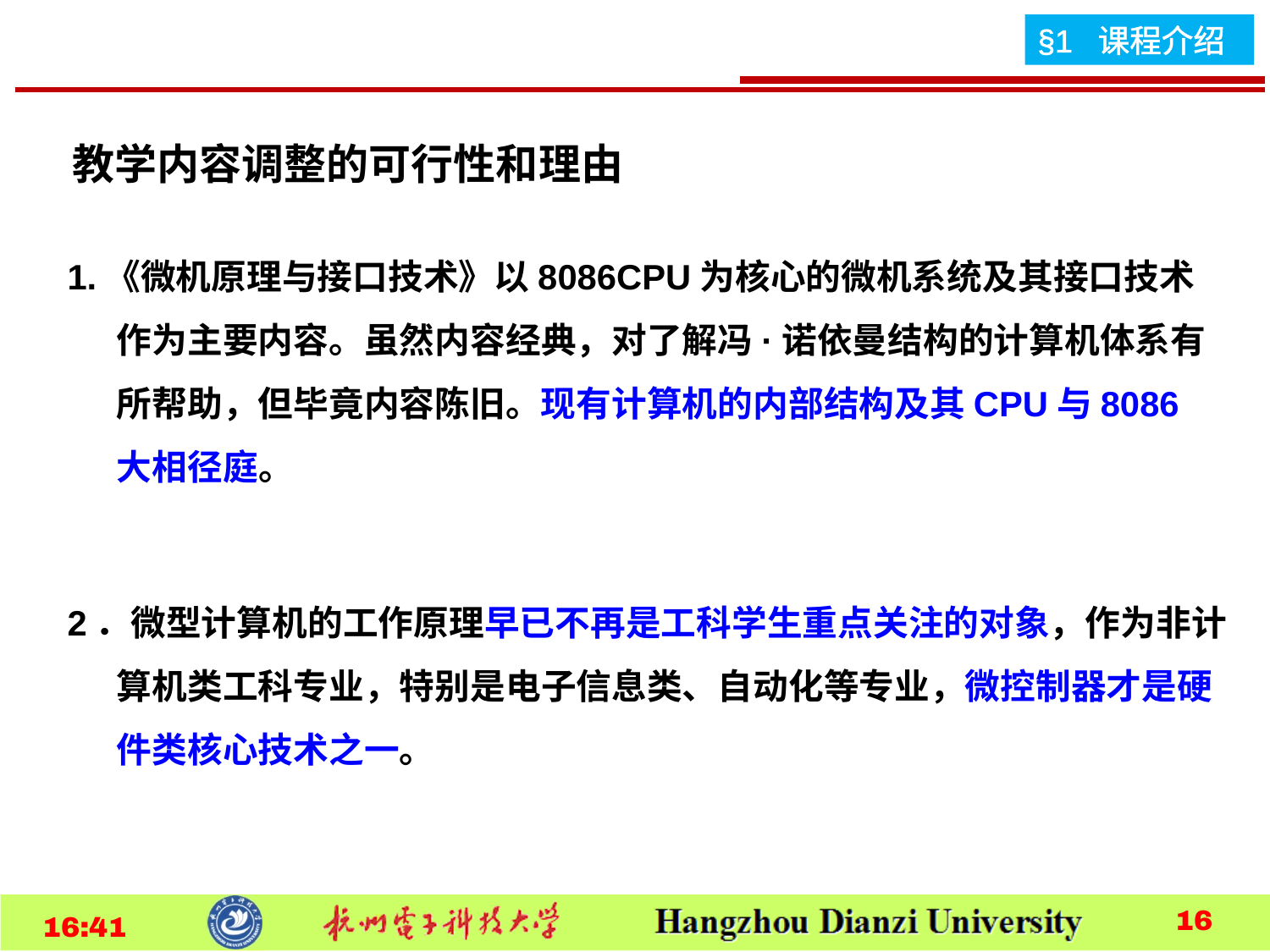

教学内容调整的可行性和理由
1.《微机原理与接口技术》以8086CPU为核心的微机系统及其接口技术作为主要内容。虽然内容经典，对了解冯·诺依曼结构的计算机体系有所帮助，但毕竟内容陈旧。现有计算机的内部结构及其CPU与8086大相径庭。
2．微型计算机的工作原理早已不再是工科学生重点关注的对象，作为非计算机类工科专业，特别是电子信息类、自动化等专业，微控制器才是硬件类核心技术之一。